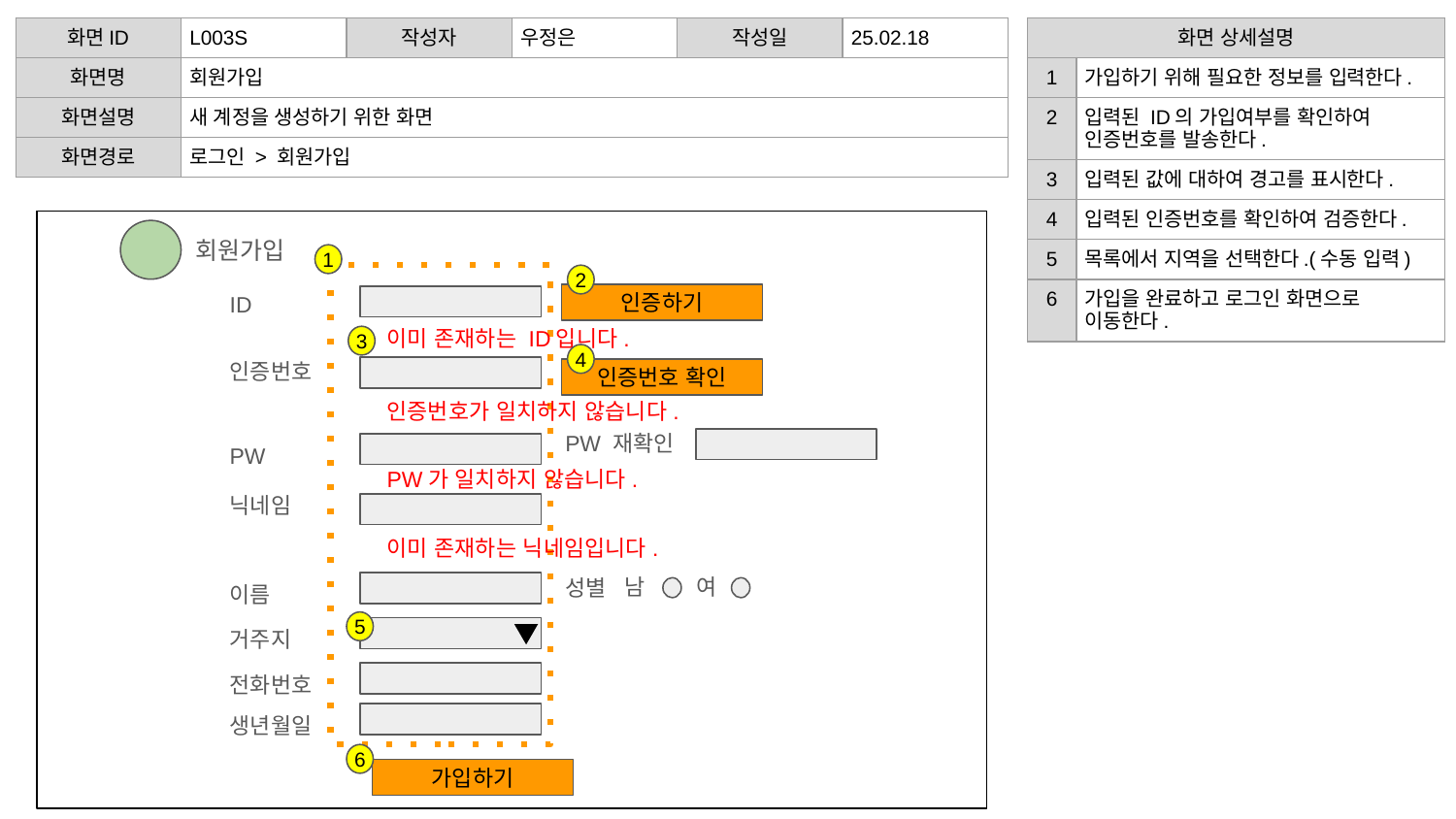

| 화면ID | L003S | 작성자 | 우정은 | 작성일 | 25.02.18 |
| --- | --- | --- | --- | --- | --- |
| 화면명 | 회원가입 |  |  |  |  |
| 화면설명 | 새 계정을 생성하기 위한 화면 |  |  |  |  |
| 화면경로 | 로그인 > 회원가입 |  |  |  |  |
| 화면 상세설명 |  |
| --- | --- |
| 1 | 가입하기 위해 필요한 정보를 입력한다. |
| 2 | 입력된 ID의 가입여부를 확인하여 인증번호를 발송한다. |
| 3 | 입력된 값에 대하여 경고를 표시한다. |
| 4 | 입력된 인증번호를 확인하여 검증한다. |
| 5 | 목록에서 지역을 선택한다.(수동 입력) |
| 6 | 가입을 완료하고 로그인 화면으로 이동한다. |

회원가입
1

2
ID
인증하기

이미 존재하는 ID입니다.
3
인증번호
4

인증번호 확인
인증번호가 일치하지 않습니다.
PW 재확인
PW

PW가 일치하지 않습니다.
닉네임

이미 존재하는 닉네임입니다.
남        여
성별
이름

5
거주지

전화번호

생년월일

6
가입하기